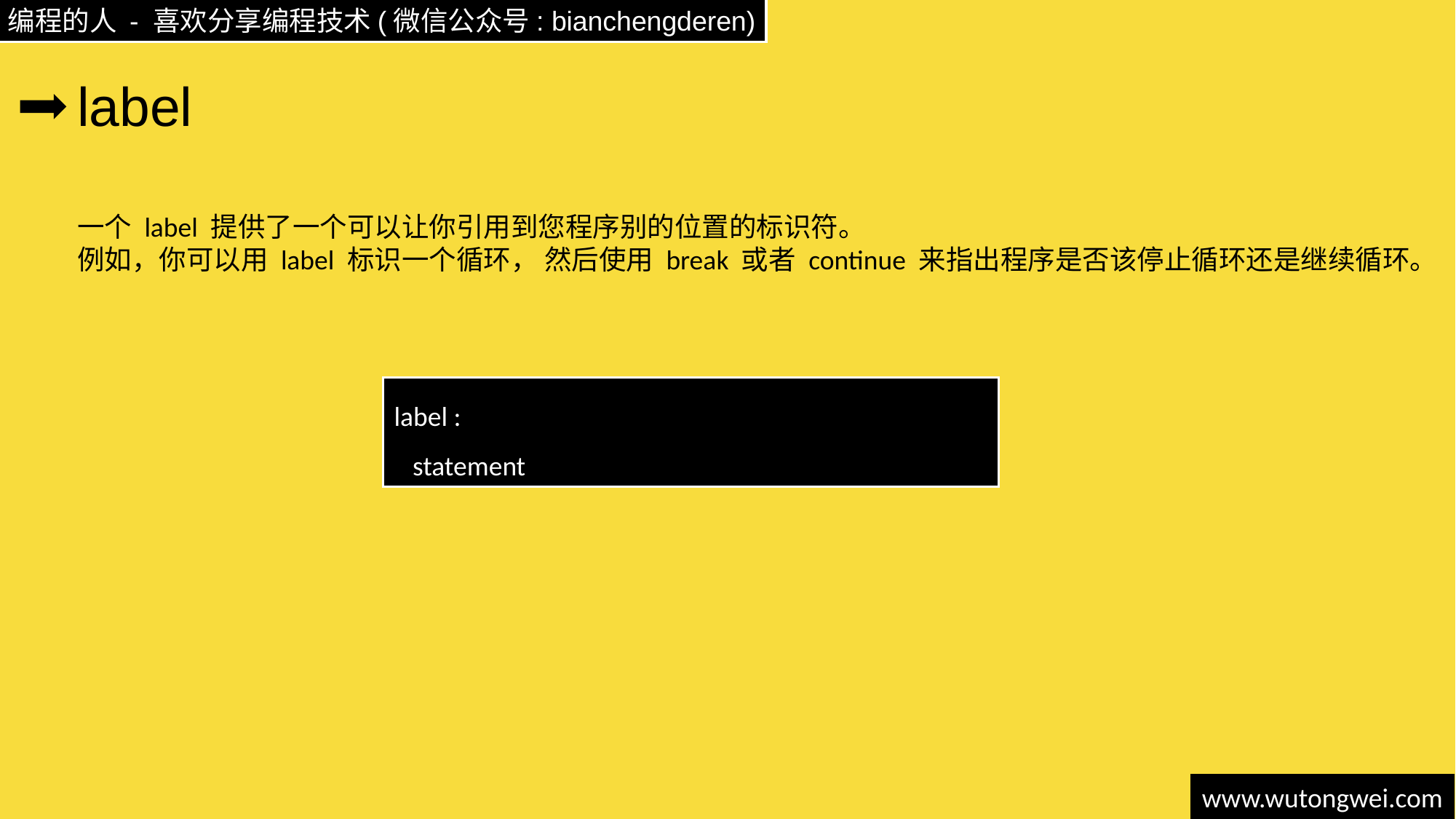

# label
一个 label 提供了一个可以让你引用到您程序别的位置的标识符。
例如，你可以用 label 标识一个循环， 然后使用 break 或者 continue 来指出程序是否该停止循环还是继续循环。
label :
   statement